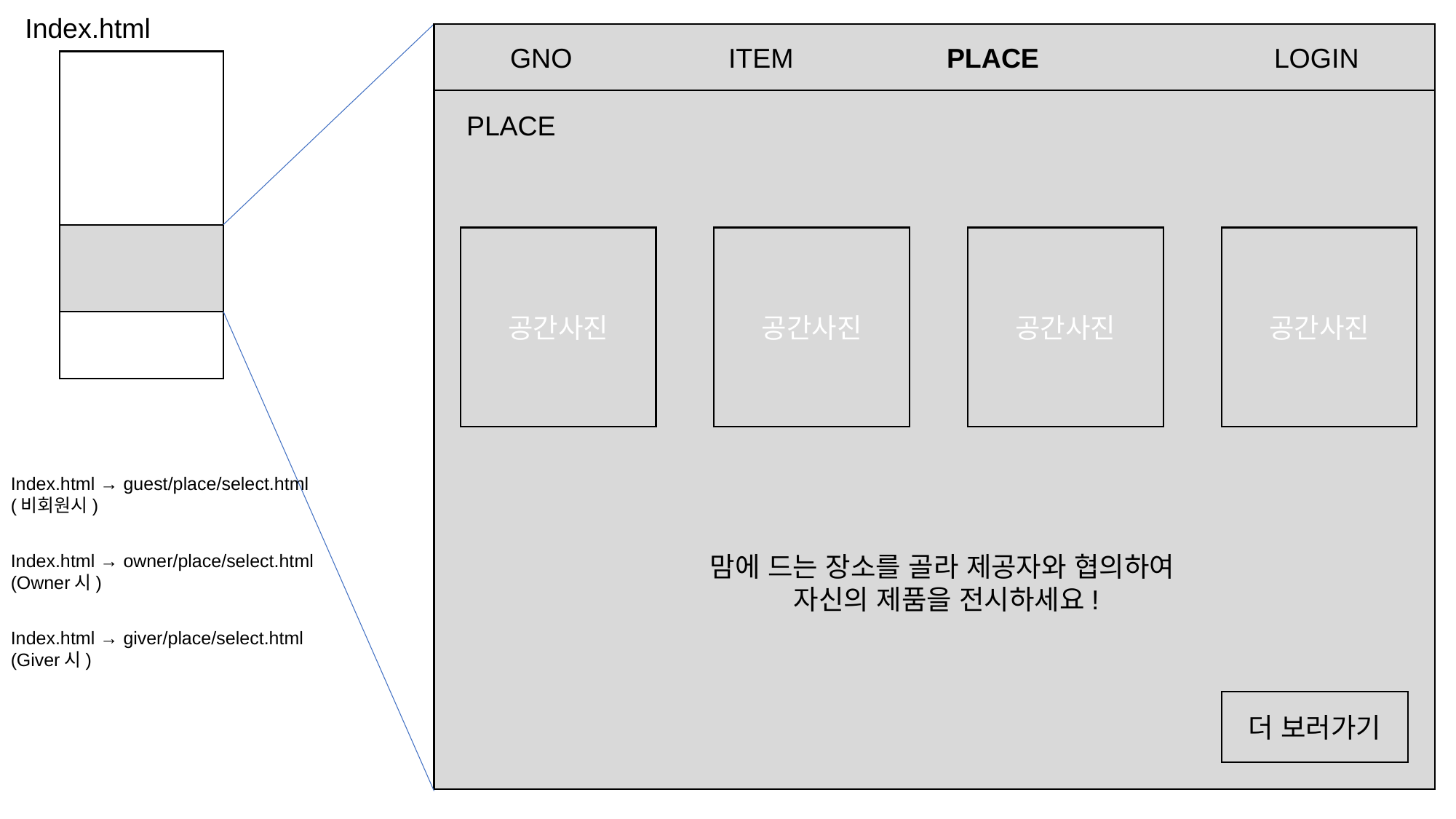

Index.html

GNO		ITEM		PLACE			LOGIN

PLACE

공간사진
공간사진
공간사진
공간사진
Index.html → guest/place/select.html
(비회원시)
맘에 드는 장소를 골라 제공자와 협의하여
자신의 제품을 전시하세요!
Index.html → owner/place/select.html
(Owner시)

Index.html → giver/place/select.html
(Giver시)
더 보러가기